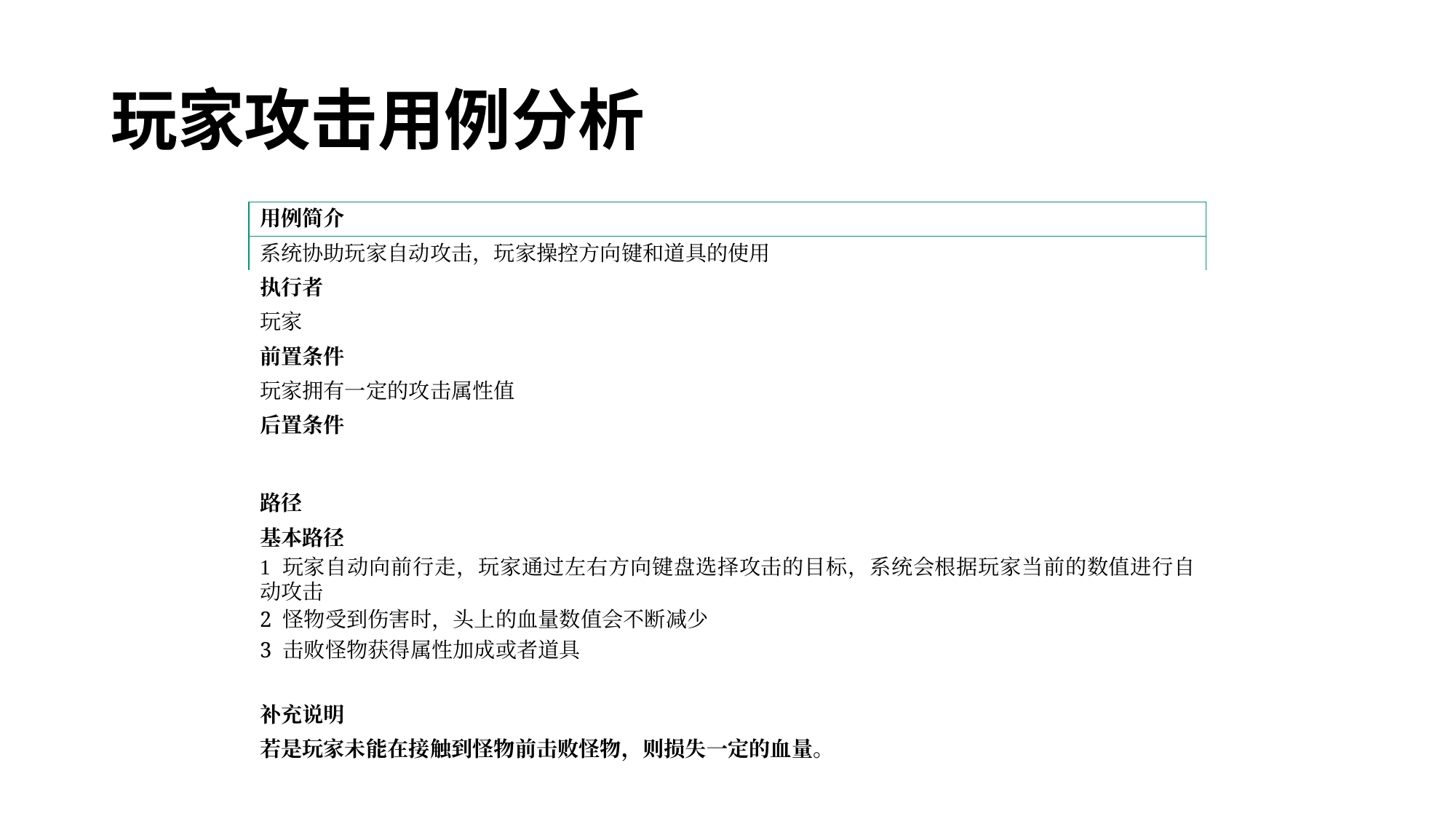

# 玩家攻击用例分析
| 用例简介 |
| --- |
| 系统协助玩家自动攻击，玩家操控方向键和道具的使用 |
| 执行者 |
| 玩家 |
| 前置条件 |
| 玩家拥有一定的攻击属性值 |
| 后置条件 |
|  |
| 路径 |
| 基本路径  1 玩家自动向前行走，玩家通过左右方向键盘选择攻击的目标，系统会根据玩家当前的数值进行自动攻击  2 怪物受到伤害时，头上的血量数值会不断减少  3 击败怪物获得属性加成或者道具 |
| 补充说明 |
| 若是玩家未能在接触到怪物前击败怪物，则损失一定的血量。 |